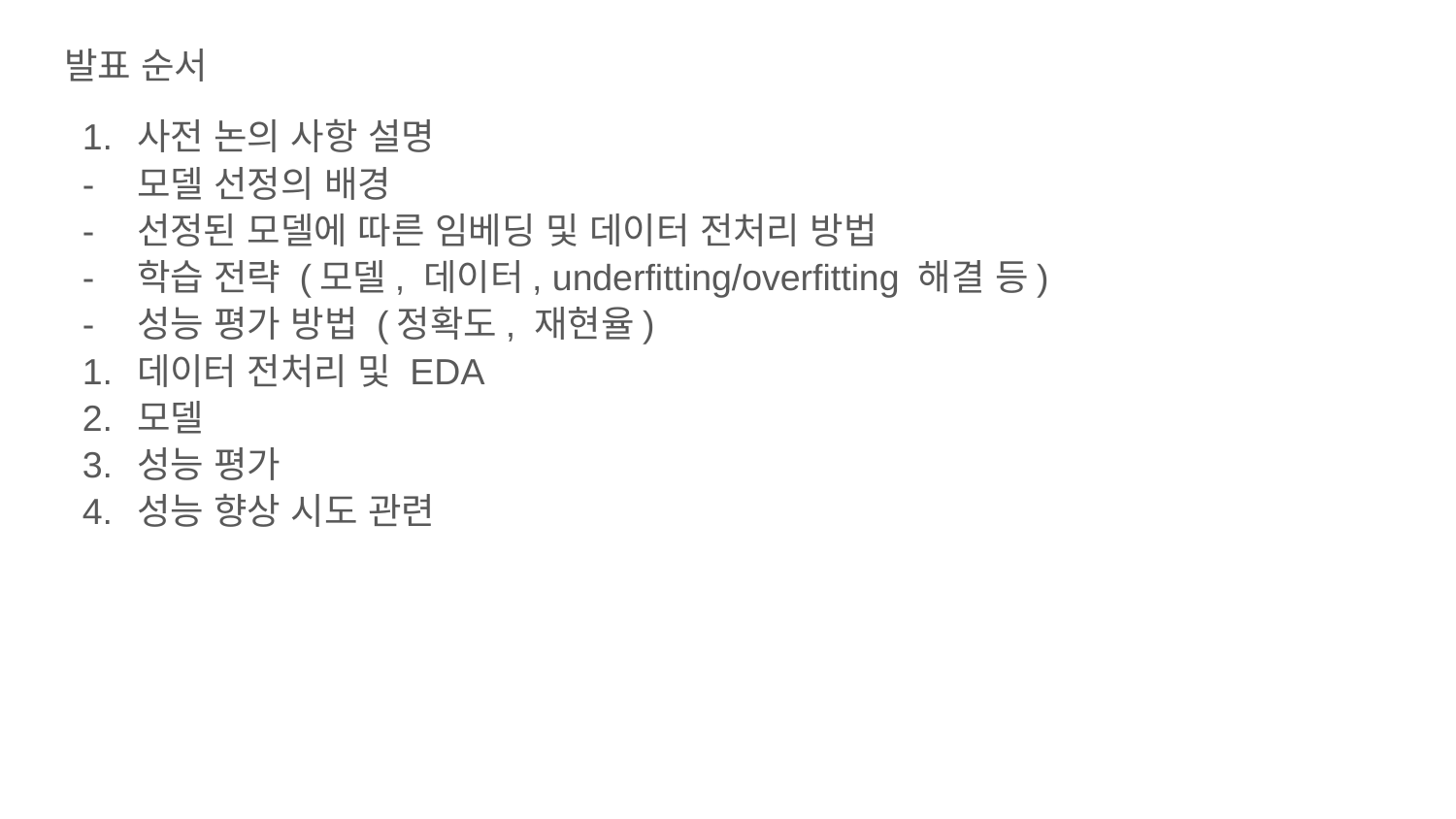

발표 순서
사전 논의 사항 설명
모델 선정의 배경
선정된 모델에 따른 임베딩 및 데이터 전처리 방법
학습 전략 (모델, 데이터, underfitting/overfitting 해결 등)
성능 평가 방법 (정확도, 재현율)
데이터 전처리 및 EDA
모델
성능 평가
성능 향상 시도 관련